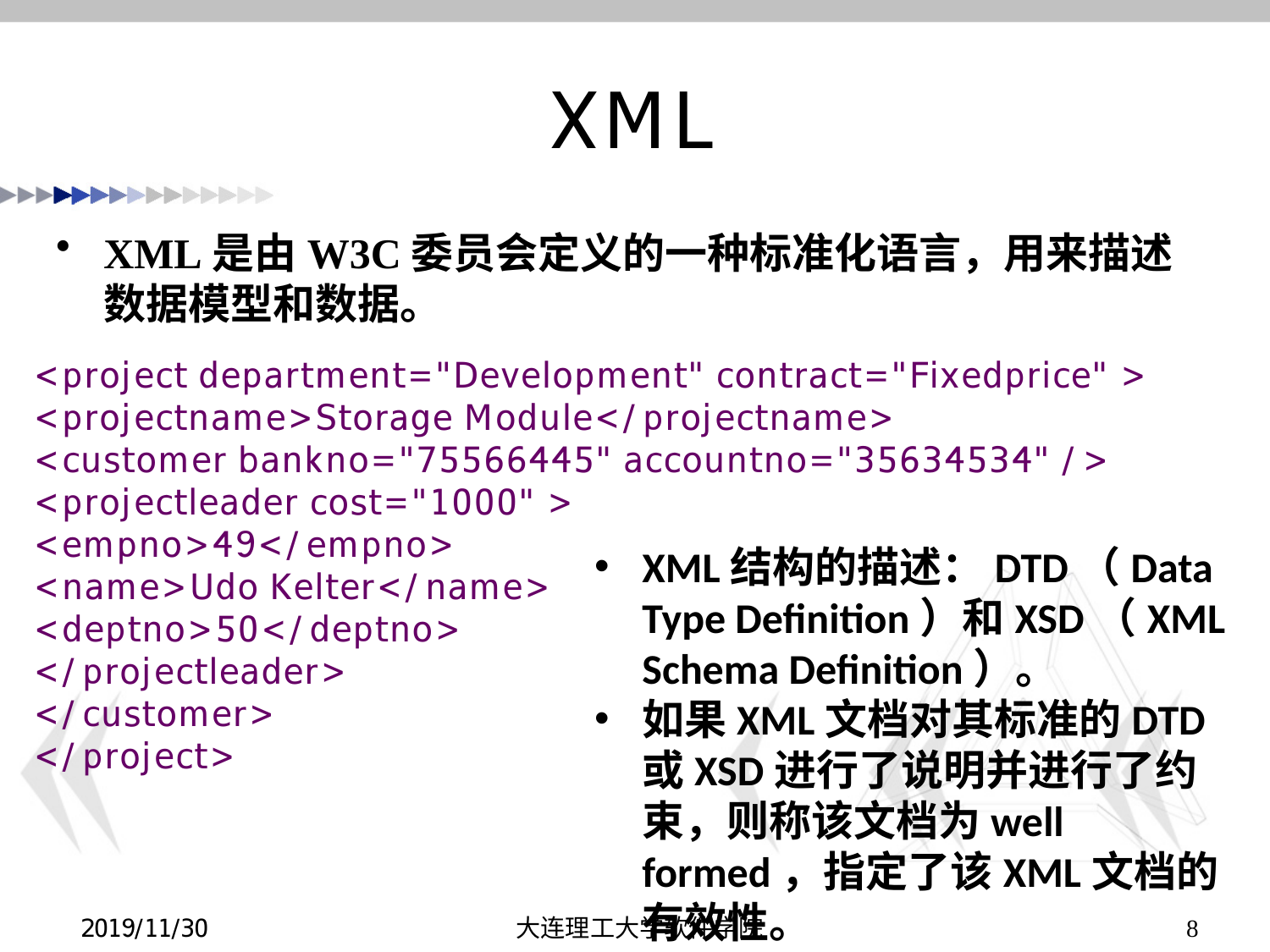

# XML
XML是由W3C委员会定义的一种标准化语言，用来描述数据模型和数据。

<project department="Development" contract="Fixedprice" >
<projectname>Storage Module</projectname>
<customer bankno="75566445" accountno="35634534" />
<projectleader cost="1000" >
<empno>49</empno>
<name>Udo Kelter</name>
<deptno>50</deptno>
</projectleader>
</customer>
</project>
XML结构的描述：DTD（Data Type Definition）和XSD（XML Schema Definition）。
如果XML文档对其标准的DTD或XSD进行了说明并进行了约束，则称该文档为well formed，指定了该XML文档的有效性。
2019/11/30
大连理工大学软件学院
8